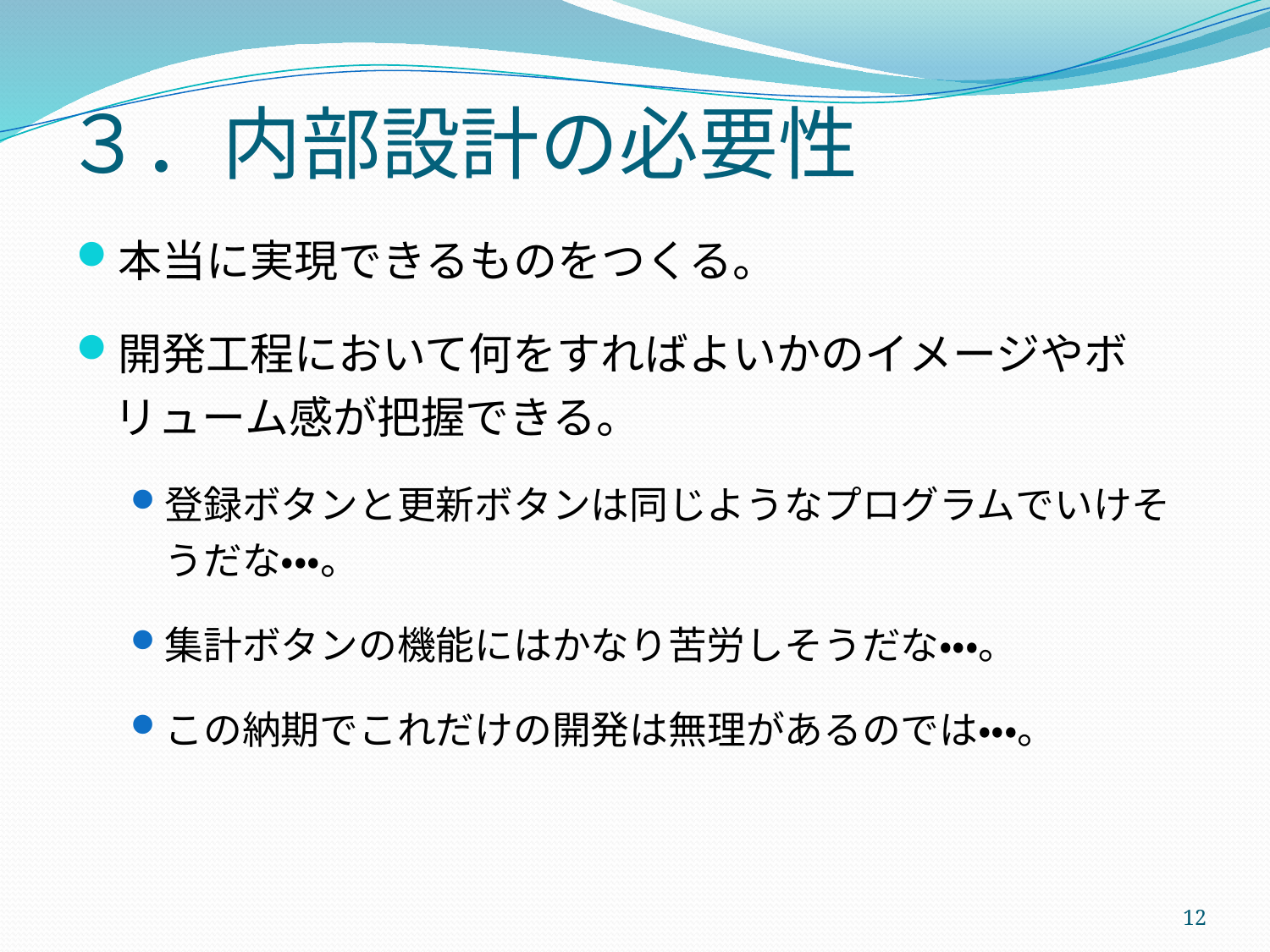

# ３．内部設計の必要性
本当に実現できるものをつくる。
開発工程において何をすればよいかのイメージやボリューム感が把握できる。
登録ボタンと更新ボタンは同じようなプログラムでいけそうだな・・・。
集計ボタンの機能にはかなり苦労しそうだな・・・。
この納期でこれだけの開発は無理があるのでは・・・。

12